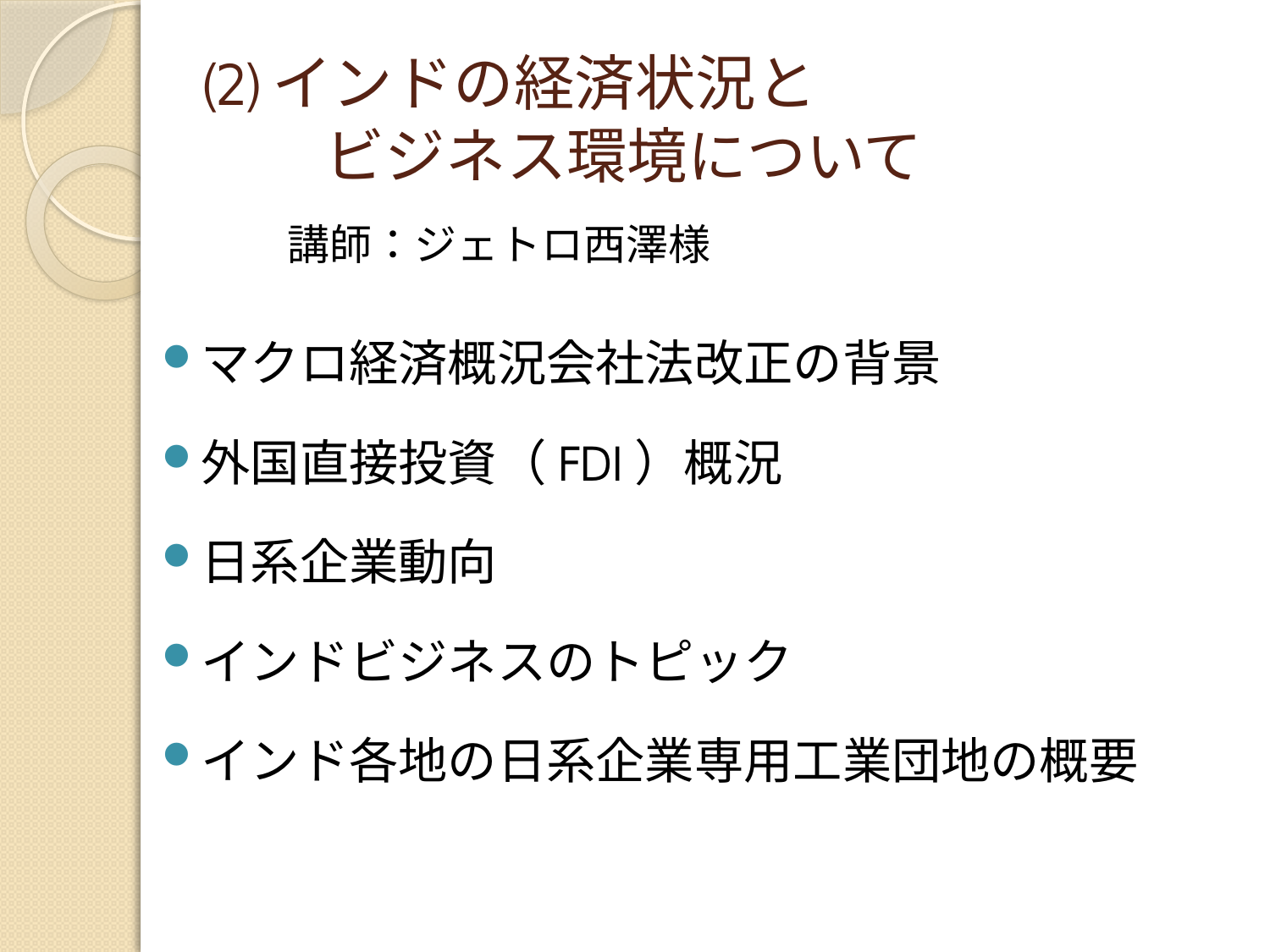

# (2)インドの経済状況と ビジネス環境について
講師：ジェトロ西澤様
マクロ経済概況会社法改正の背景
外国直接投資（FDI）概況
日系企業動向
インドビジネスのトピック
インド各地の日系企業専用工業団地の概要